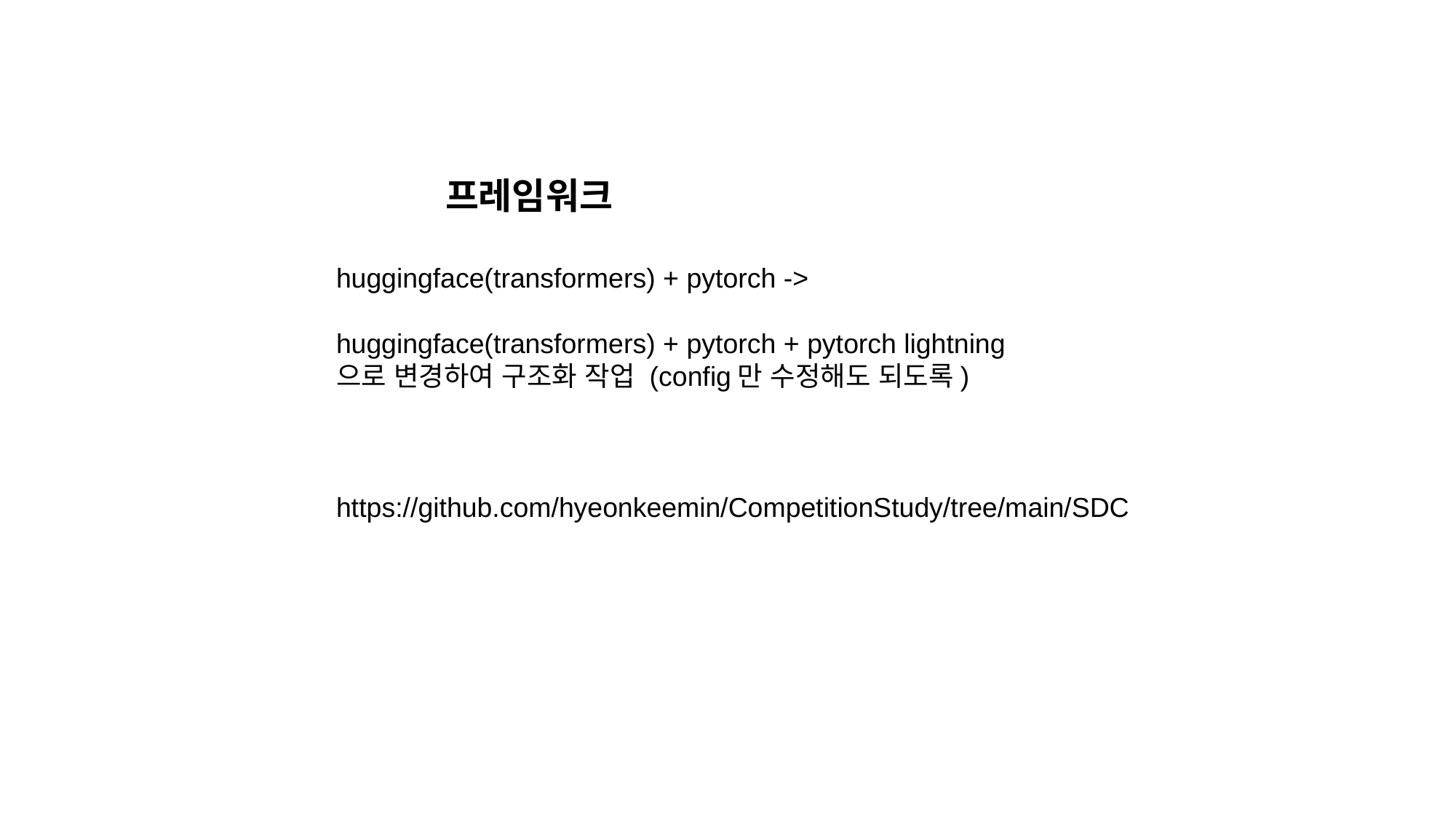

프레임워크

huggingface(transformers) + pytorch ->
huggingface(transformers) + pytorch + pytorch lightning
으로 변경하여 구조화 작업 (config만 수정해도 되도록)

https://github.com/hyeonkeemin/CompetitionStudy/tree/main/SDC